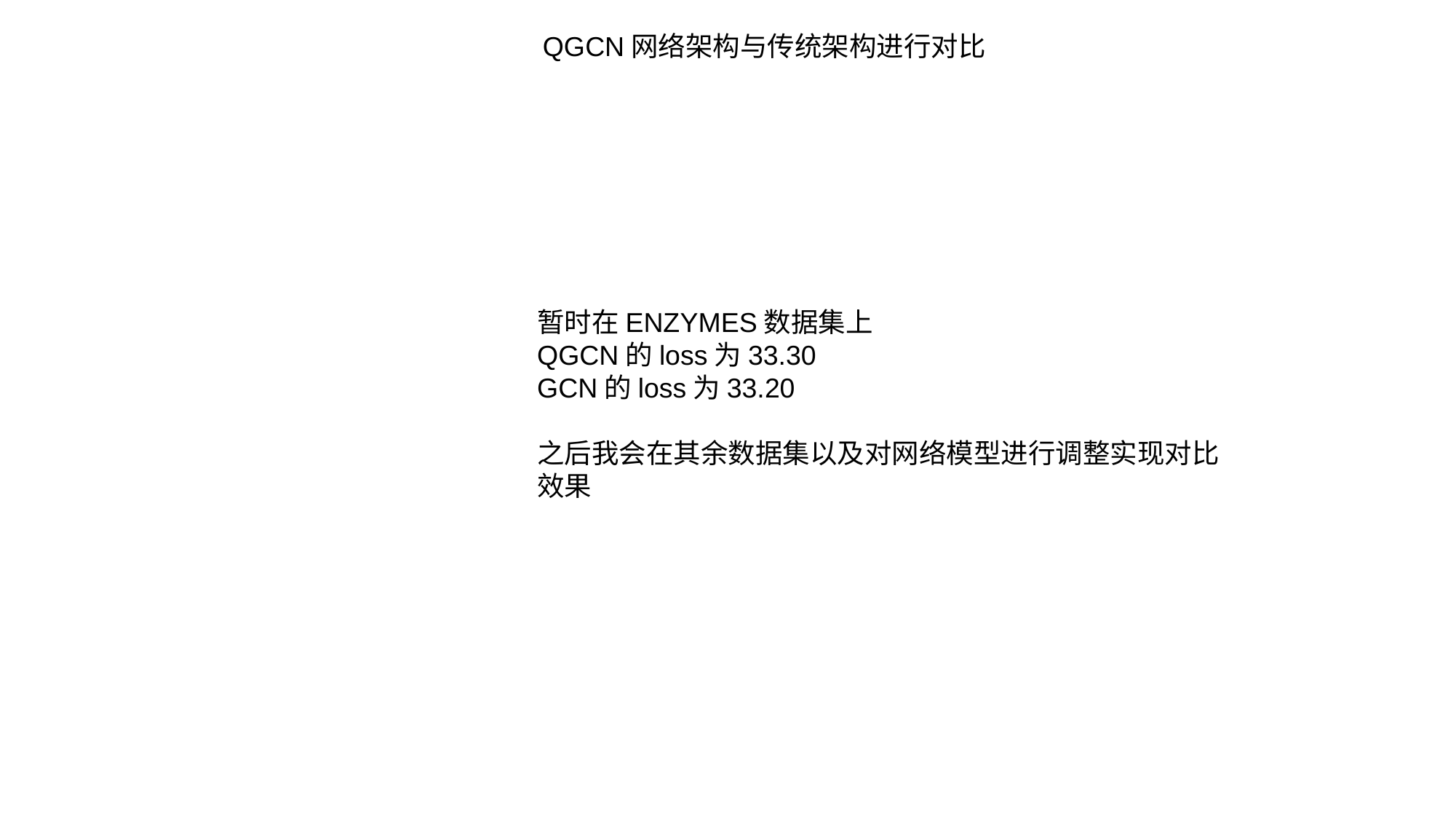

QGCN网络架构与传统架构进行对比
暂时在ENZYMES数据集上
QGCN的loss为33.30
GCN的loss为33.20

之后我会在其余数据集以及对网络模型进行调整实现对比效果